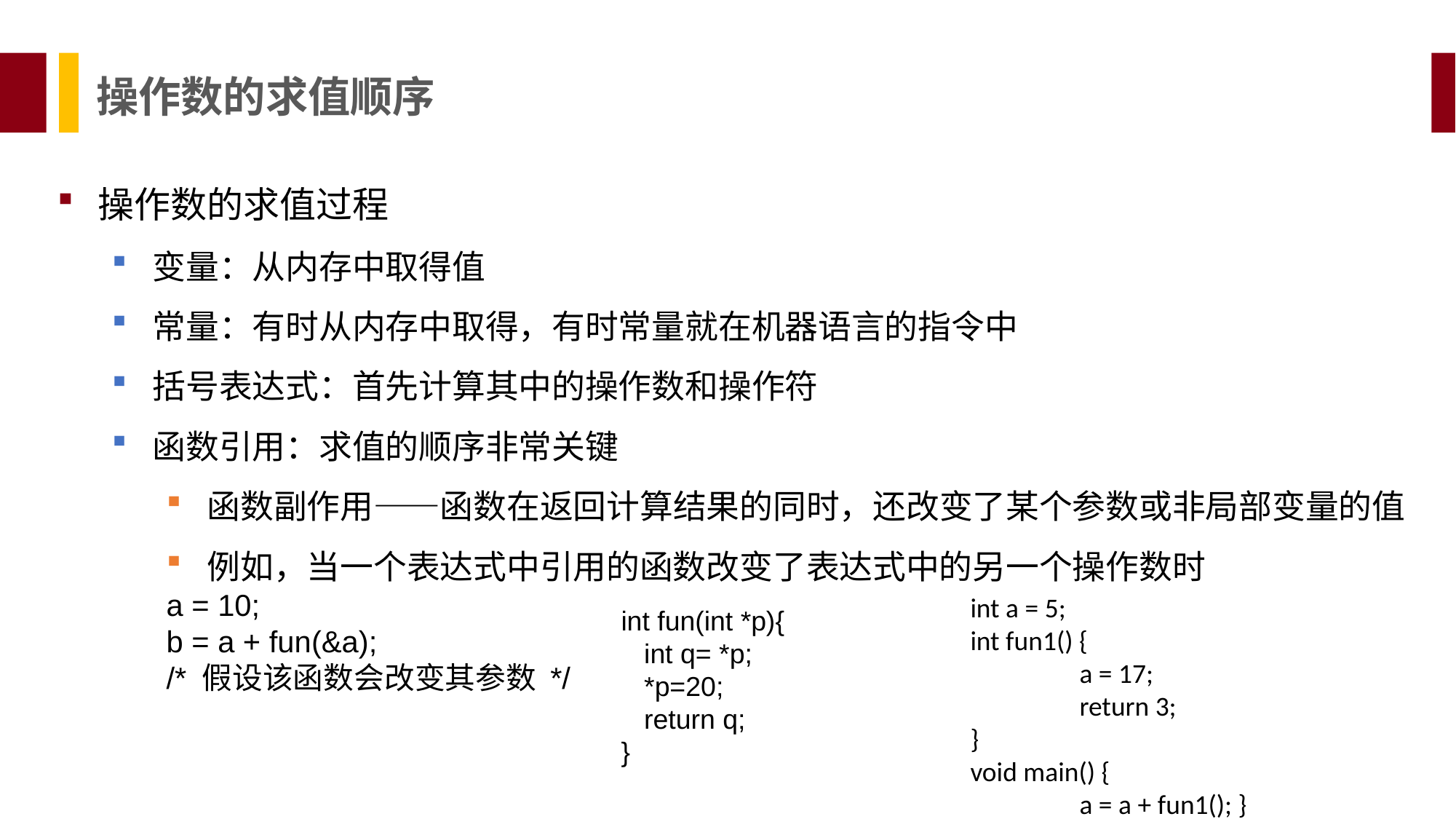

操作数的求值顺序
操作数的求值过程
变量：从内存中取得值
常量：有时从内存中取得，有时常量就在机器语言的指令中
括号表达式：首先计算其中的操作数和操作符
函数引用：求值的顺序非常关键
函数副作用——函数在返回计算结果的同时，还改变了某个参数或非局部变量的值
例如，当一个表达式中引用的函数改变了表达式中的另一个操作数时
a = 10;
b = a + fun(&a);
/* 假设该函数会改变其参数 */
int a = 5;
int fun1() {
	a = 17;
	return 3;
}
void main() {
	a = a + fun1(); }
int fun(int *p){
   int q= *p;
   *p=20;
   return q;
}